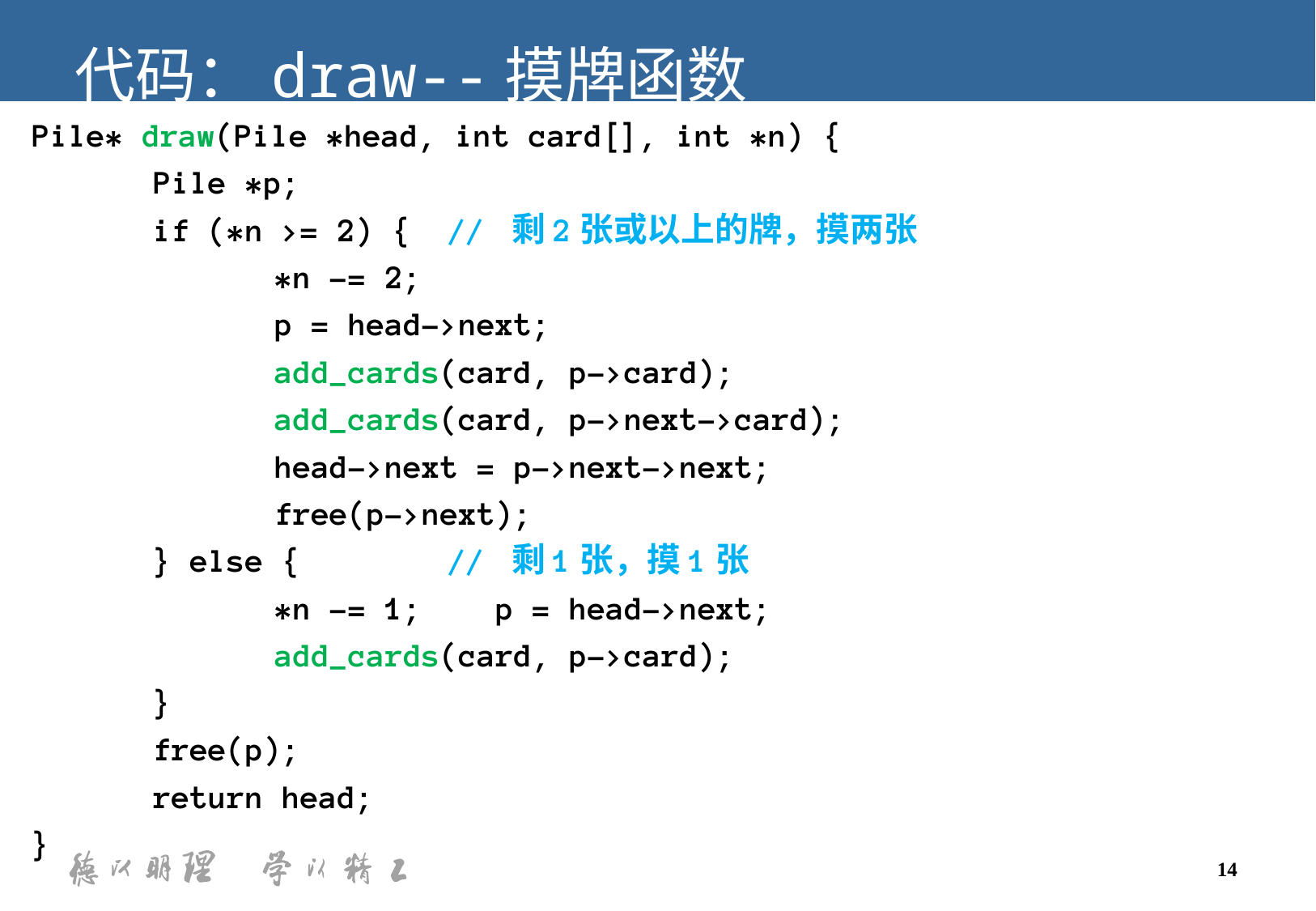

代码：draw--摸牌函数
Pile* draw(Pile *head, int card[], int *n) {
	Pile *p;
	if (*n >= 2) {  // 剩2张或以上的牌，摸两张
		*n -= 2;
		p = head->next;
		add_cards(card, p->card);
		add_cards(card, p->next->card);
		head->next = p->next->next;
		free(p->next);
	} else {        // 剩1张，摸1张
		*n -= 1;    p = head->next;
		add_cards(card, p->card);
	}
	free(p);
	return head;
}

14